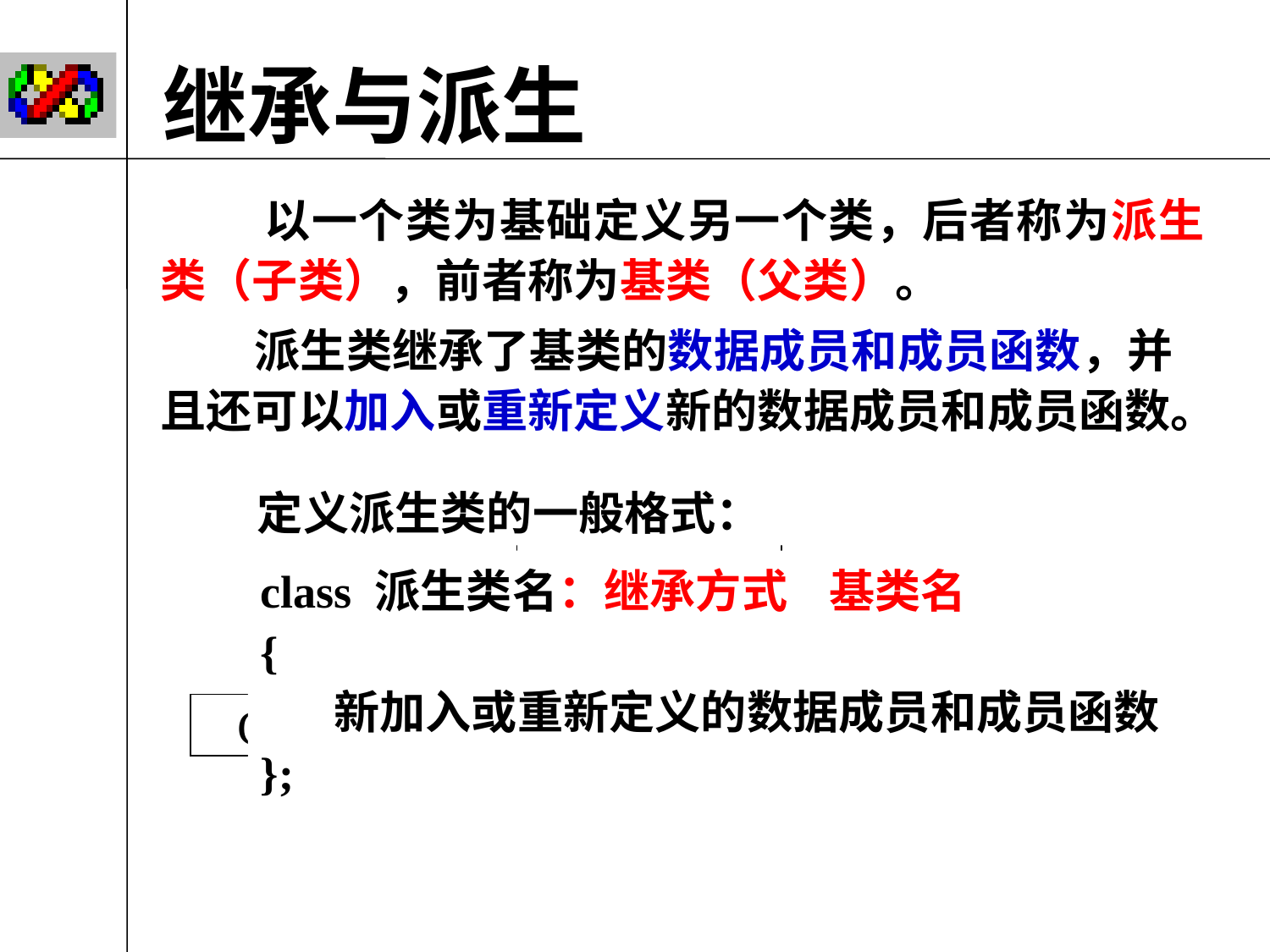

继承与派生
        以一个类为基础定义另一个类，后者称为派生类（子类），前者称为基类（父类）。
        派生类继承了基类的数据成员和成员函数，并且还可以加入或重新定义新的数据成员和成员函数。
定义派生类的一般格式：
CCircle
class 派生类名：继承方式    基类名
{
      新加入或重新定义的数据成员和成员函数
};
CSphere
CCylinder
CCone